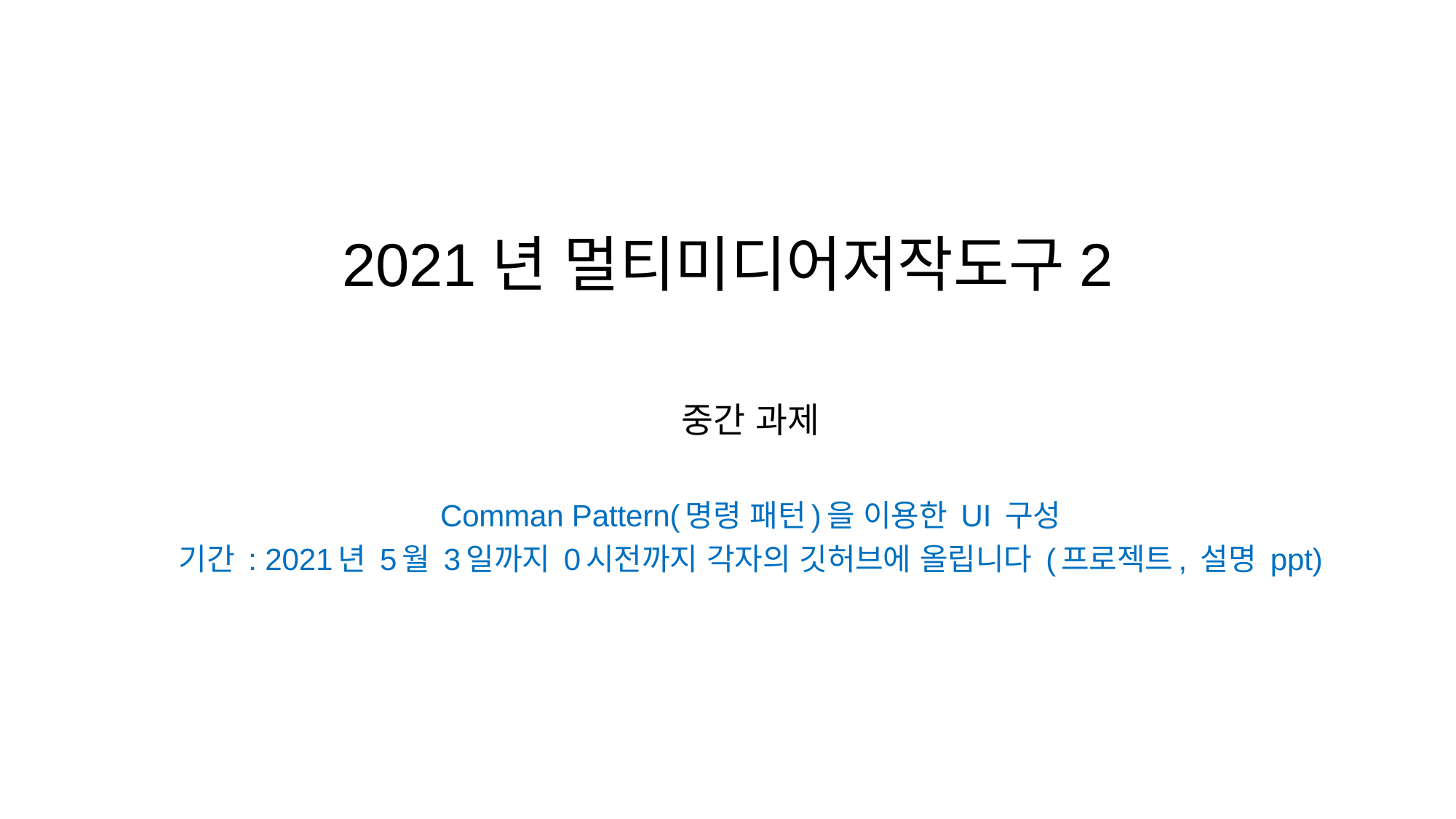

# 2021년 멀티미디어저작도구2
중간 과제

Comman Pattern(명령 패턴)을 이용한 UI 구성
기간 : 2021년 5월 3일까지 0시전까지 각자의 깃허브에 올립니다 (프로젝트, 설명 ppt)